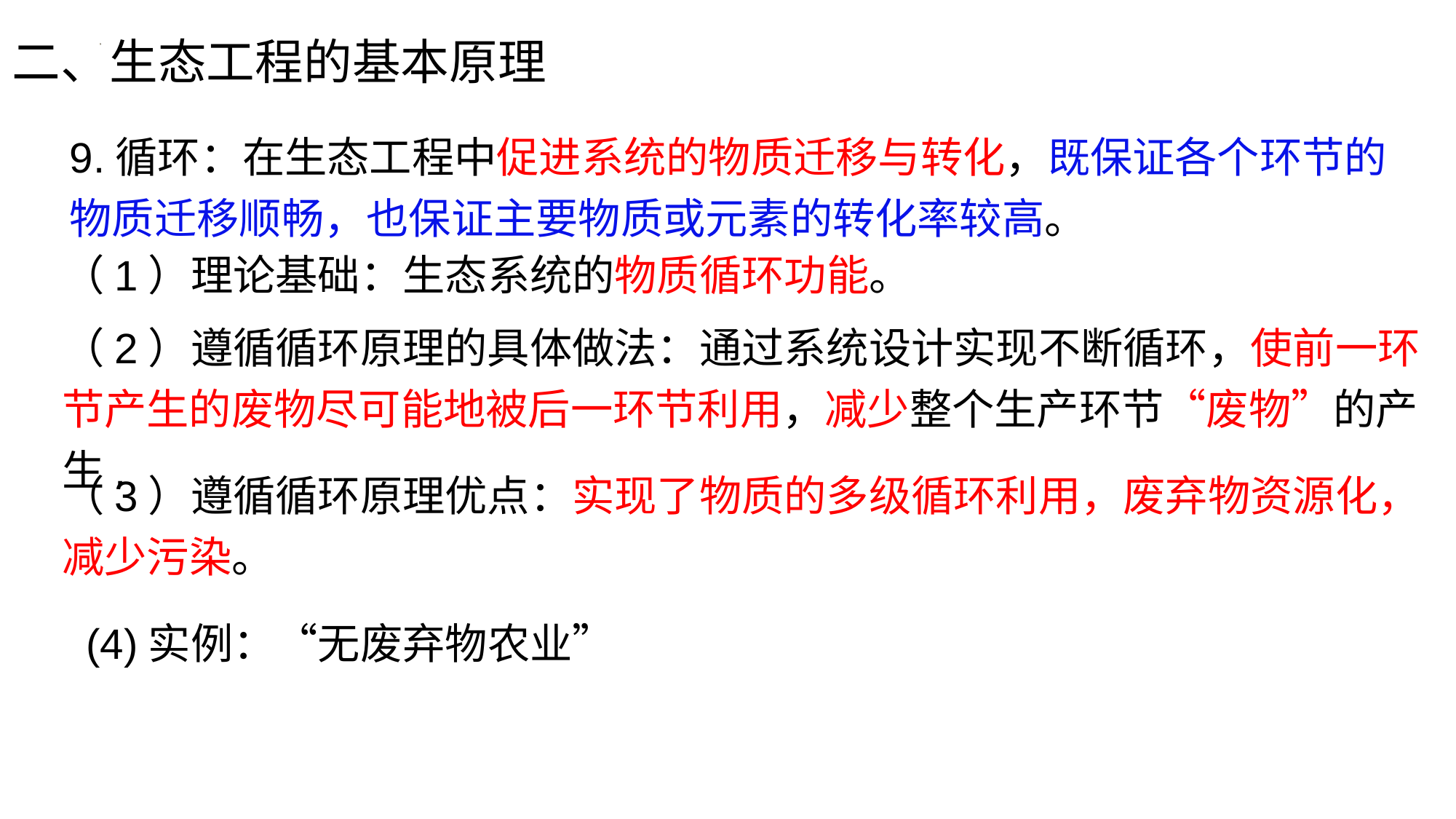

二、生态工程的基本原理
9.循环：在生态工程中促进系统的物质迁移与转化，既保证各个环节的物质迁移顺畅，也保证主要物质或元素的转化率较高。
（1）理论基础：生态系统的物质循环功能。
（2）遵循循环原理的具体做法：通过系统设计实现不断循环，使前一环节产生的废物尽可能地被后一环节利用，减少整个生产环节“废物”的产生.
（3）遵循循环原理优点：实现了物质的多级循环利用，废弃物资源化，减少污染。
(4)实例：“无废弃物农业”